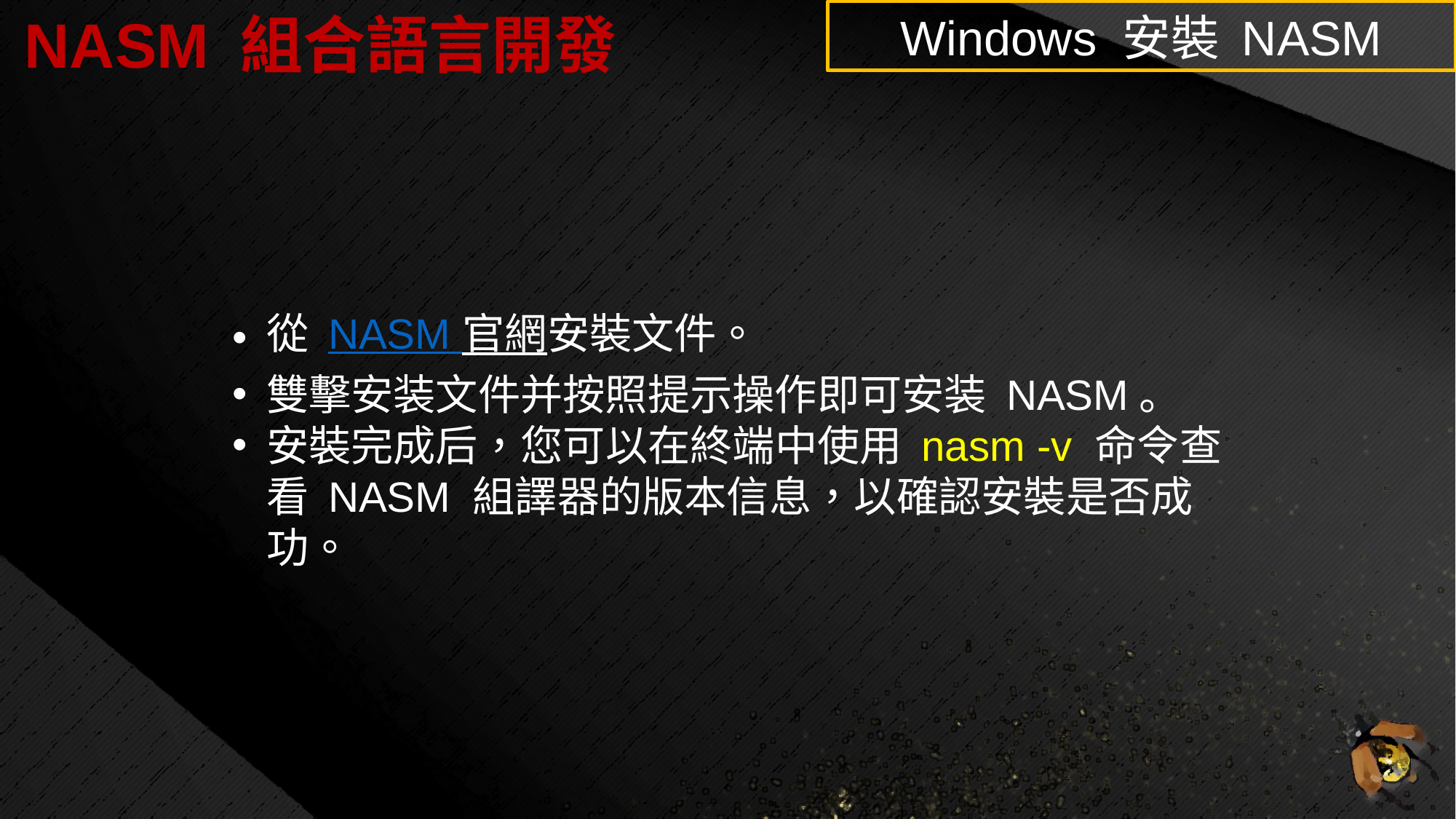

NASM 組合語言開發
Windows 安裝 NASM
從 NASM 官網安裝文件。
雙擊安装文件并按照提示操作即可安装 NASM。
安裝完成后，您可以在終端中使用 nasm -v 命令查看 NASM 組譯器的版本信息，以確認安裝是否成功。